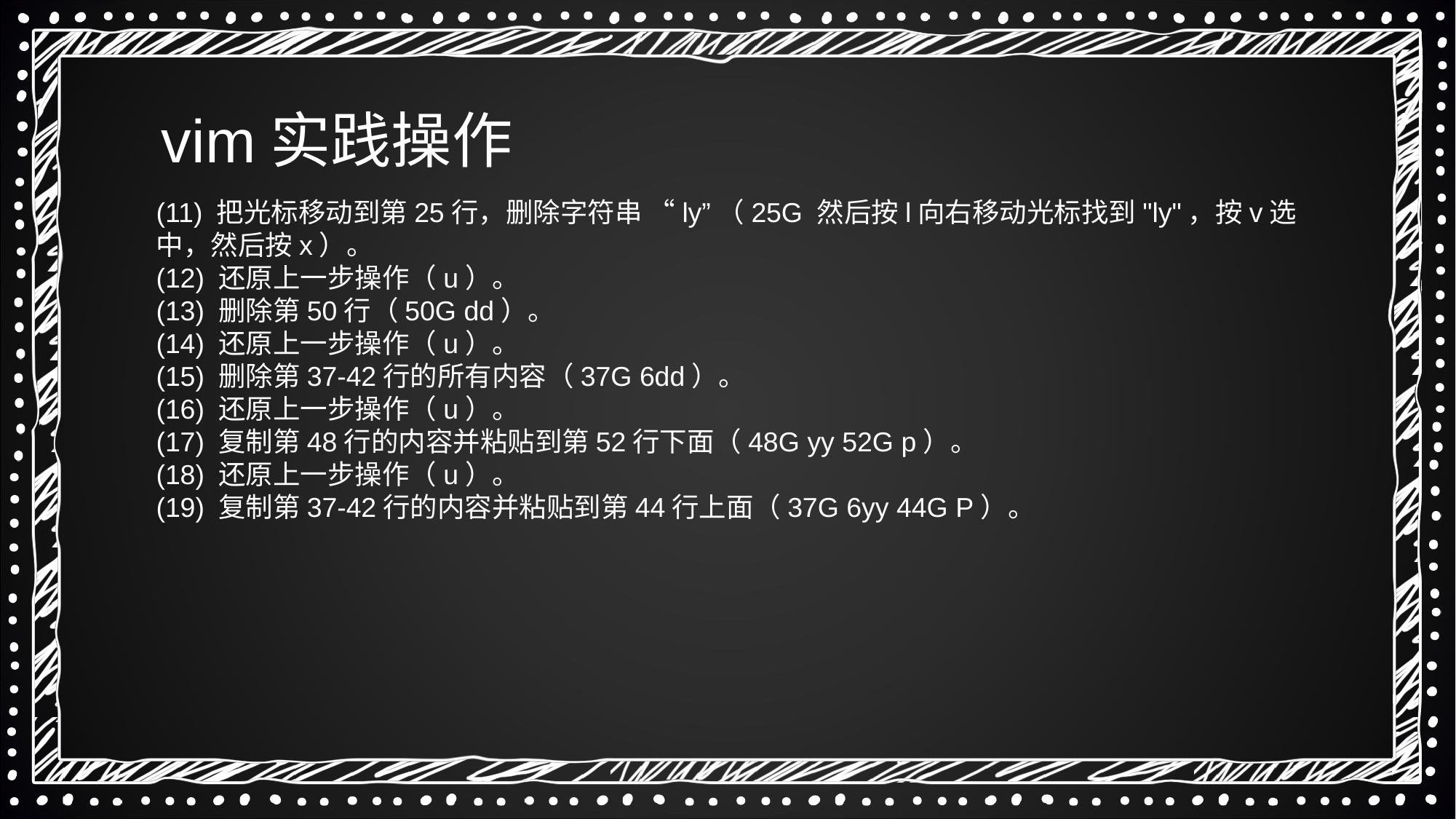

vim实践操作
(11) 把光标移动到第25行，删除字符串 “ly”（25G 然后按l向右移动光标找到"ly"，按v选中，然后按x）。
(12) 还原上一步操作（u）。
(13) 删除第50行（50G dd）。
(14) 还原上一步操作（u）。
(15) 删除第37-42行的所有内容（37G 6dd）。
(16) 还原上一步操作（u）。
(17) 复制第48行的内容并粘贴到第52行下面（48G yy 52G p）。
(18) 还原上一步操作（u）。
(19) 复制第37-42行的内容并粘贴到第44行上面（37G 6yy 44G P）。